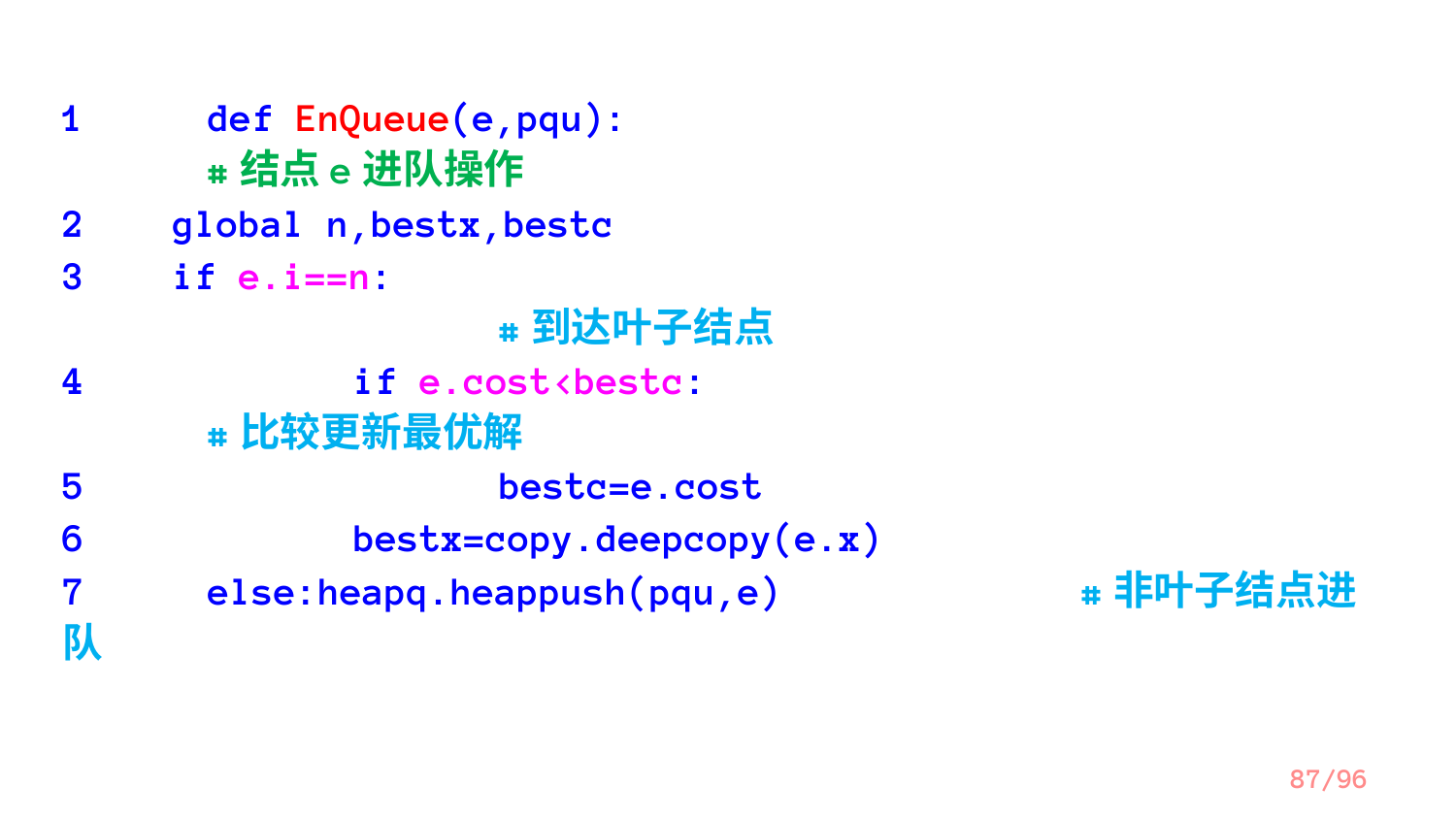

1	def EnQueue(e,pqu):							#结点e进队操作
2    global n,bestx,bestc
3    if e.i==n:										#到达叶子结点
4  		if e.cost<bestc:						#比较更新最优解
5      		bestc=e.cost
6       	bestx=copy.deepcopy(e.x)
7   	else:heapq.heappush(pqu,e)			#非叶子结点进队
87/96